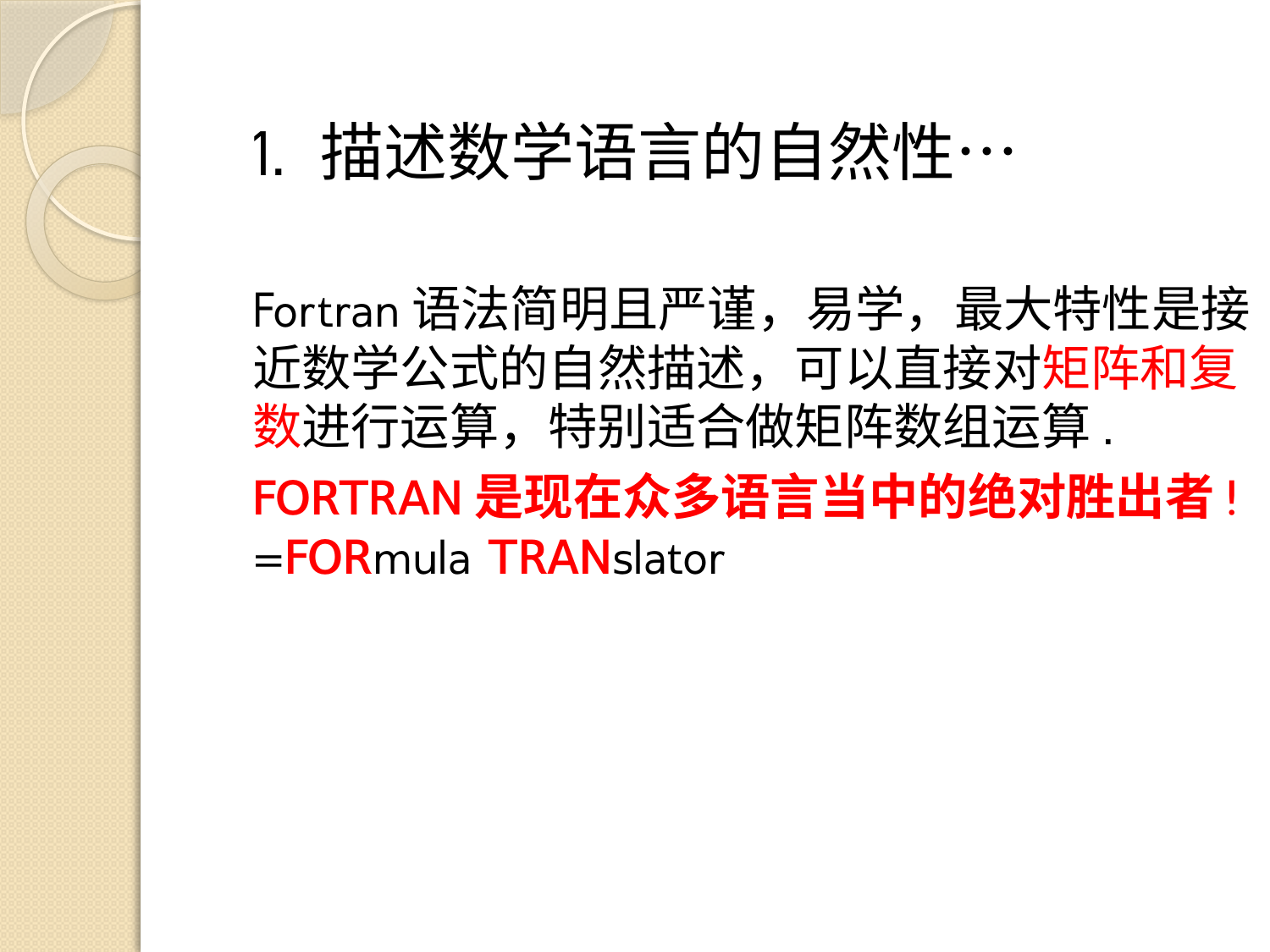

1. 描述数学语言的自然性…

Fortran语法简明且严谨，易学，最大特性是接近数学公式的自然描述，可以直接对矩阵和复数进行运算，特别适合做矩阵数组运算.
FORTRAN是现在众多语言当中的绝对胜出者!=FORmula TRANslator